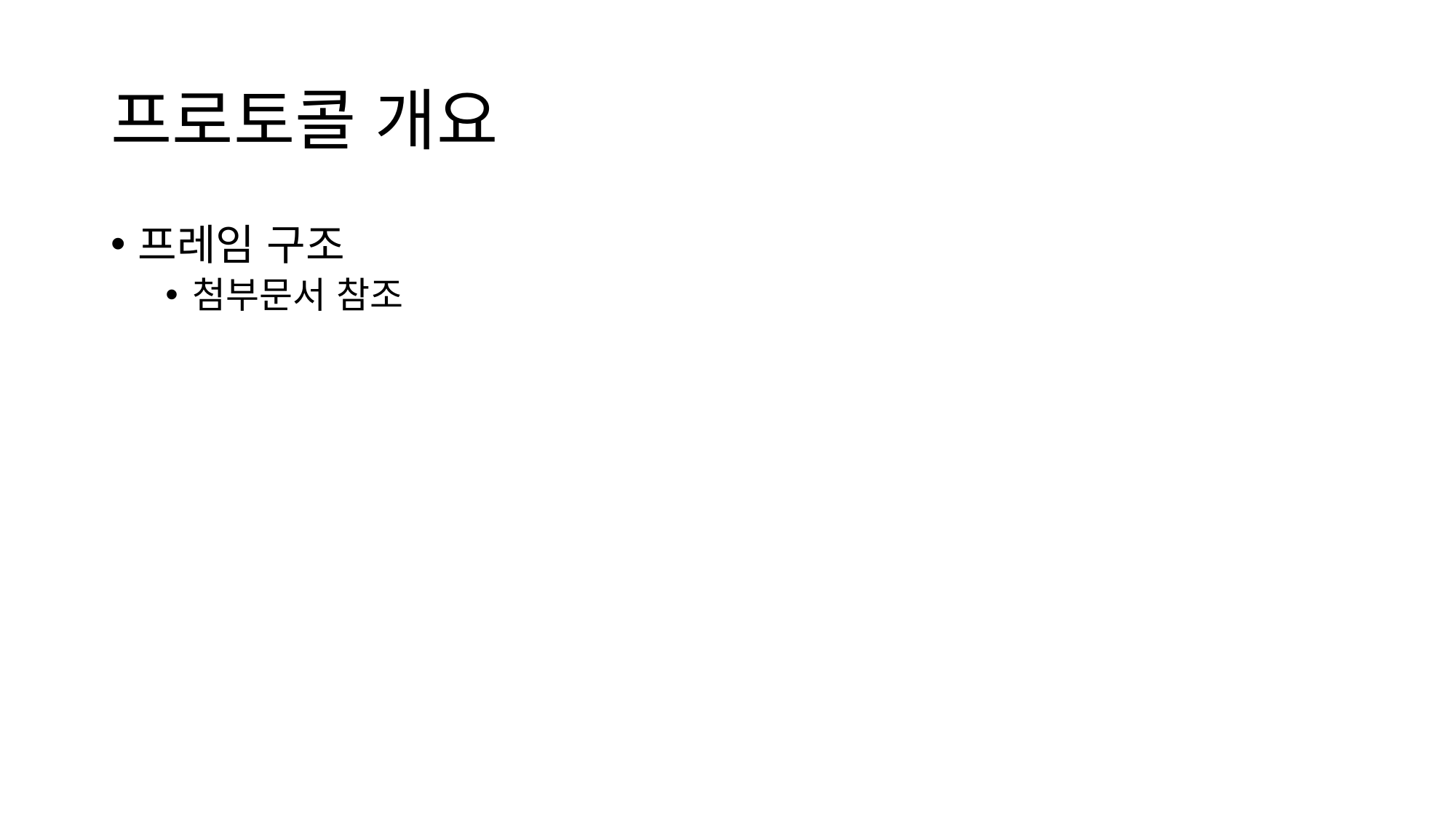

# 프로토콜 개요
프레임 구조
첨부문서 참조